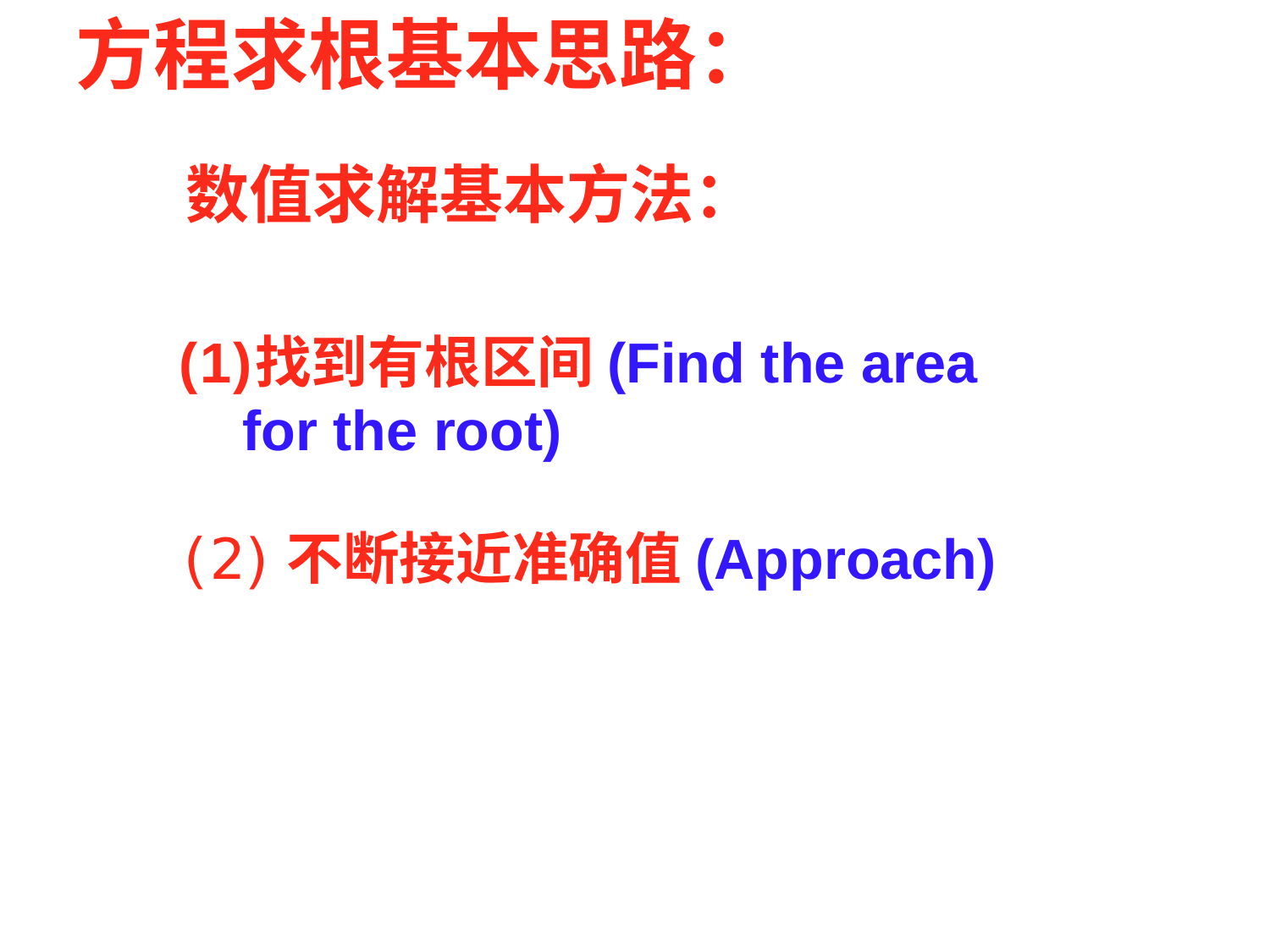

方程求根基本思路：
数值求解基本方法：
找到有根区间(Find the area for the root)
(2)不断接近准确值(Approach)